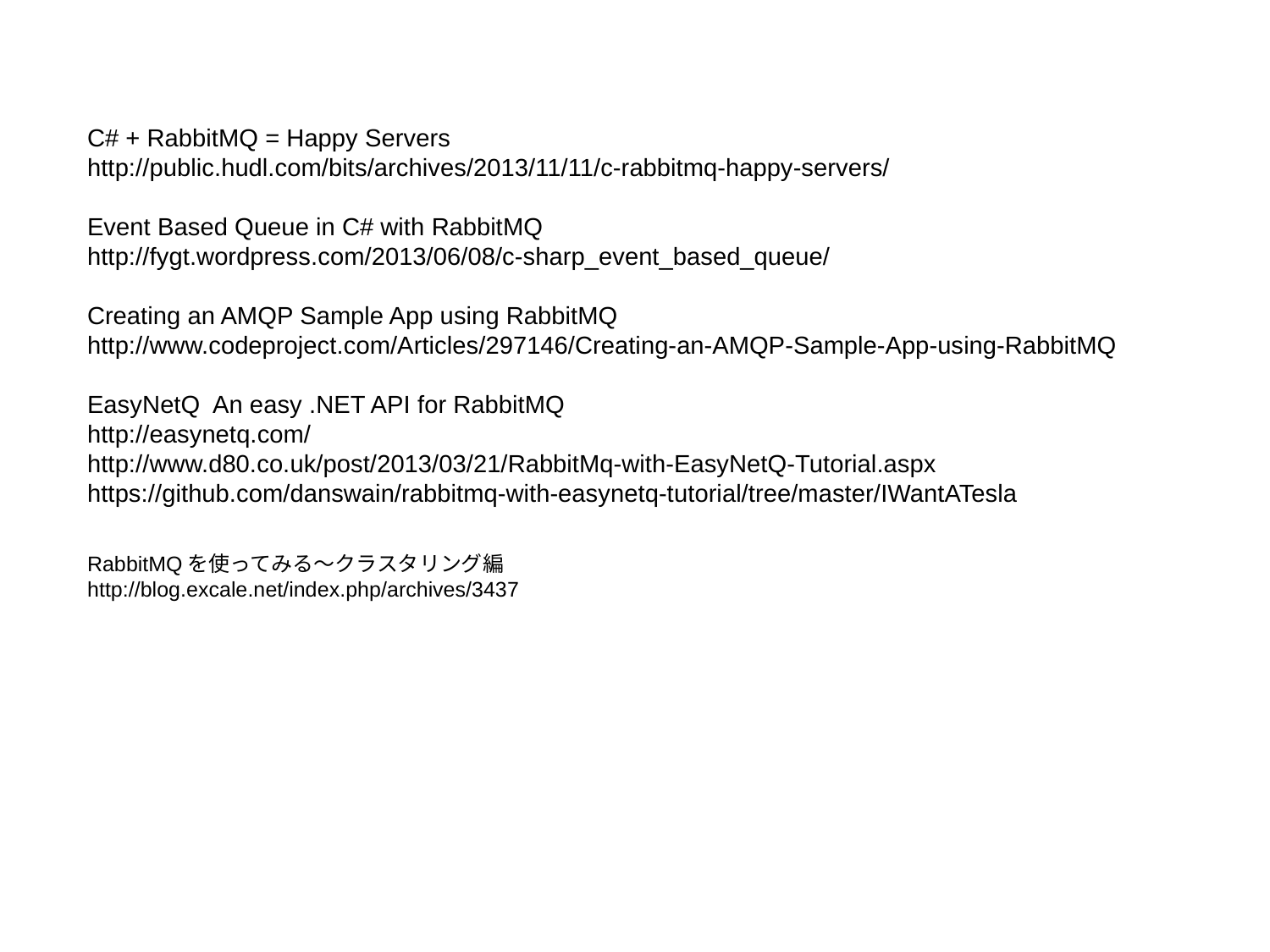

C# + RabbitMQ = Happy Servers
http://public.hudl.com/bits/archives/2013/11/11/c-rabbitmq-happy-servers/

Event Based Queue in C# with RabbitMQ
http://fygt.wordpress.com/2013/06/08/c-sharp_event_based_queue/

Creating an AMQP Sample App using RabbitMQ
http://www.codeproject.com/Articles/297146/Creating-an-AMQP-Sample-App-using-RabbitMQ

EasyNetQ  An easy .NET API for RabbitMQ
http://easynetq.com/
http://www.d80.co.uk/post/2013/03/21/RabbitMq-with-EasyNetQ-Tutorial.aspx
https://github.com/danswain/rabbitmq-with-easynetq-tutorial/tree/master/IWantATesla
RabbitMQを使ってみる〜クラスタリング編
http://blog.excale.net/index.php/archives/3437